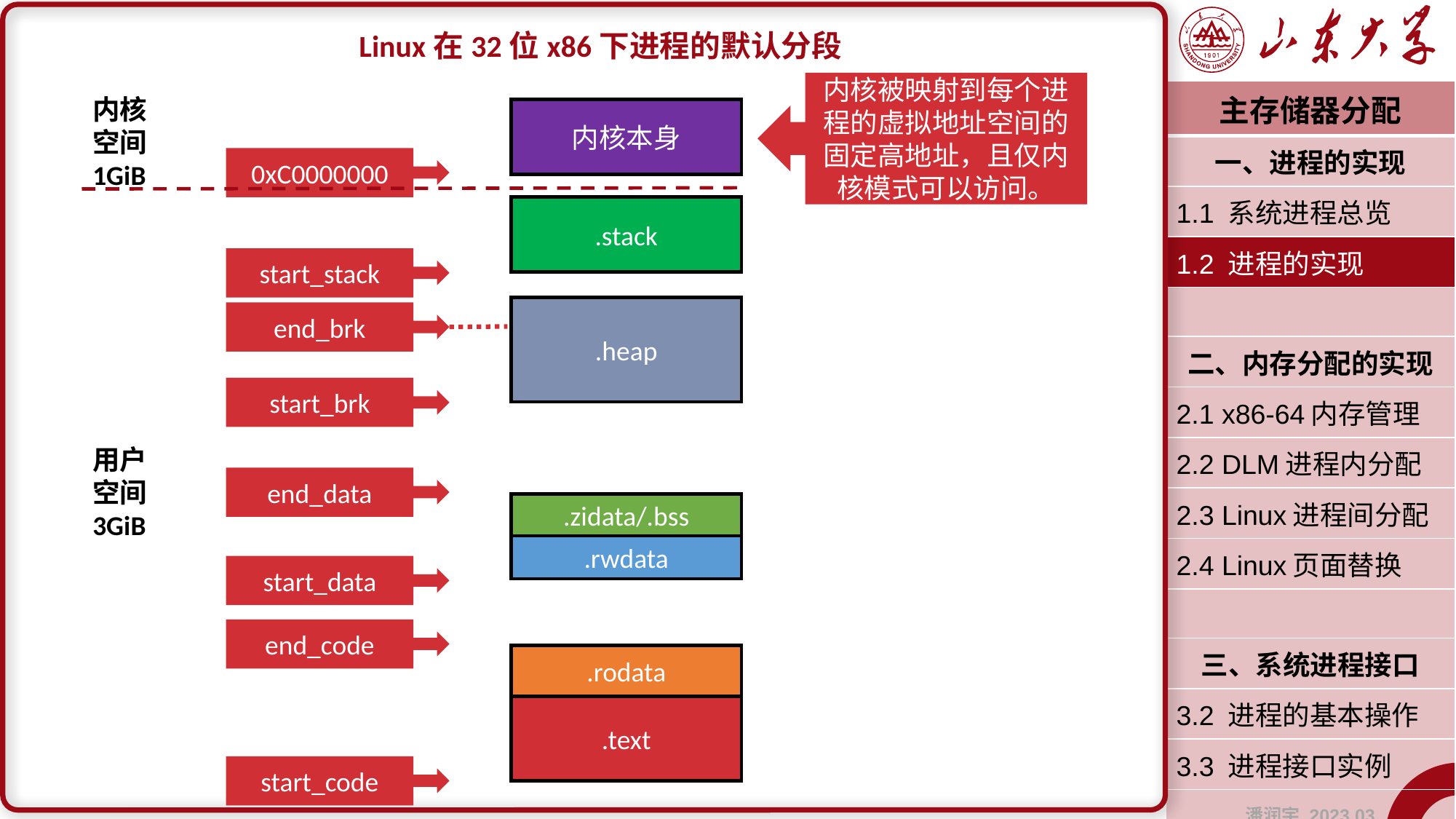

Linux在32位x86下进程的默认分段
内核被映射到每个进程的虚拟地址空间的固定高地址，且仅内核模式可以访问。
| 主存储器分配 |
| --- |
| 一、进程的实现 |
| 1.1 系统进程总览 |
| 1.2 进程的实现 |
|  |
| 二、内存分配的实现 |
| 2.1 x86-64内存管理 |
| 2.2 DLM进程内分配 |
| 2.3 Linux进程间分配 |
| 2.4 Linux页面替换 |
|  |
| 三、系统进程接口 |
| 3.2 进程的基本操作 |
| 3.3 进程接口实例 |
| 潘润宇 2023.03 |
内核
空间
1GiB
内核本身
0xC0000000
.stack
start_stack
.heap
end_brk
start_brk
用户
空间
3GiB
end_data
.zidata/.bss
.rwdata
start_data
end_code
.rodata
.text
start_code